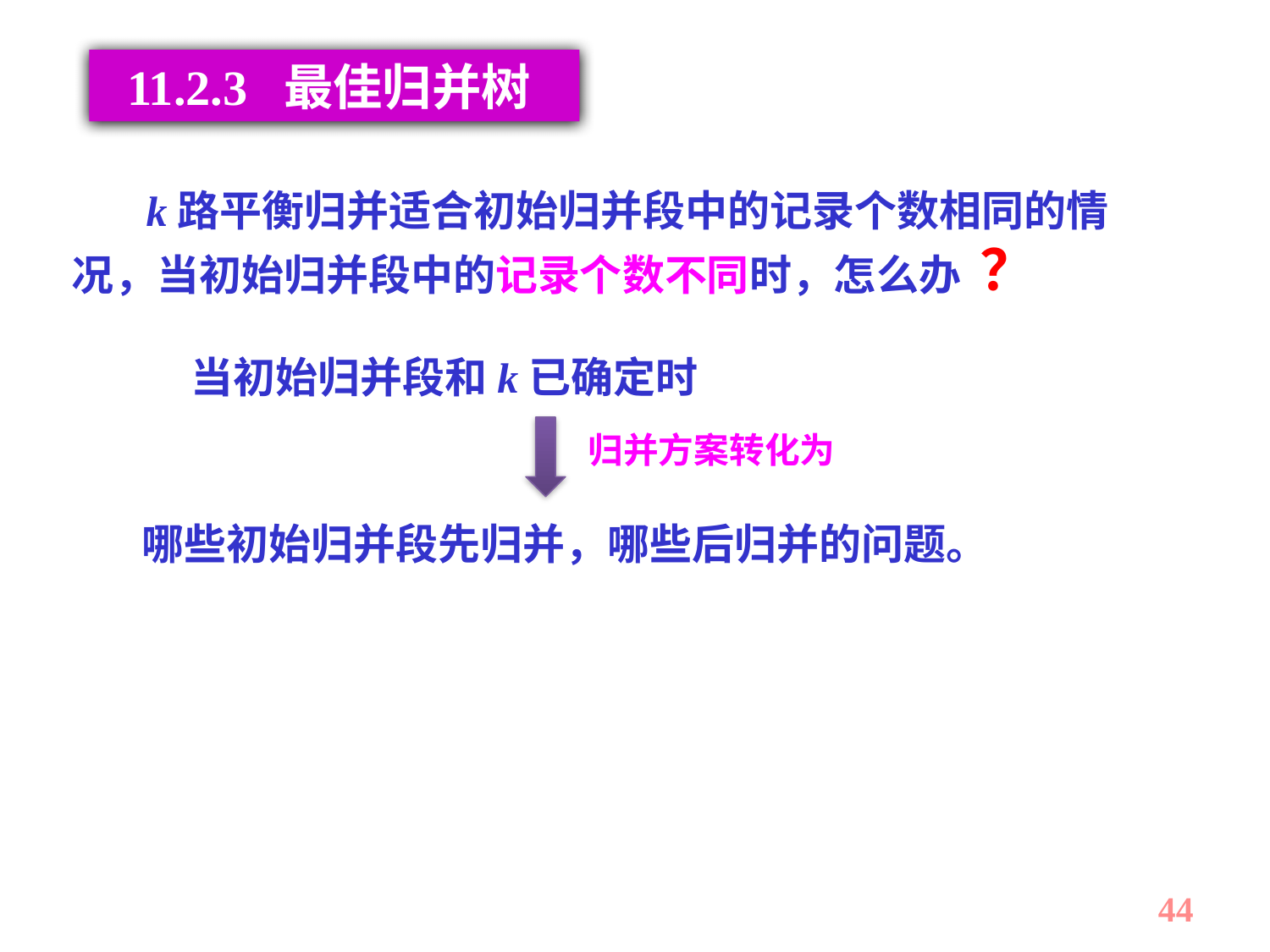

11.2.3  最佳归并树
       k路平衡归并适合初始归并段中的记录个数相同的情况，当初始归并段中的记录个数不同时，怎么办  ？
      当初始归并段和k已确定时

归并方案转化为
哪些初始归并段先归并，哪些后归并的问题。
44